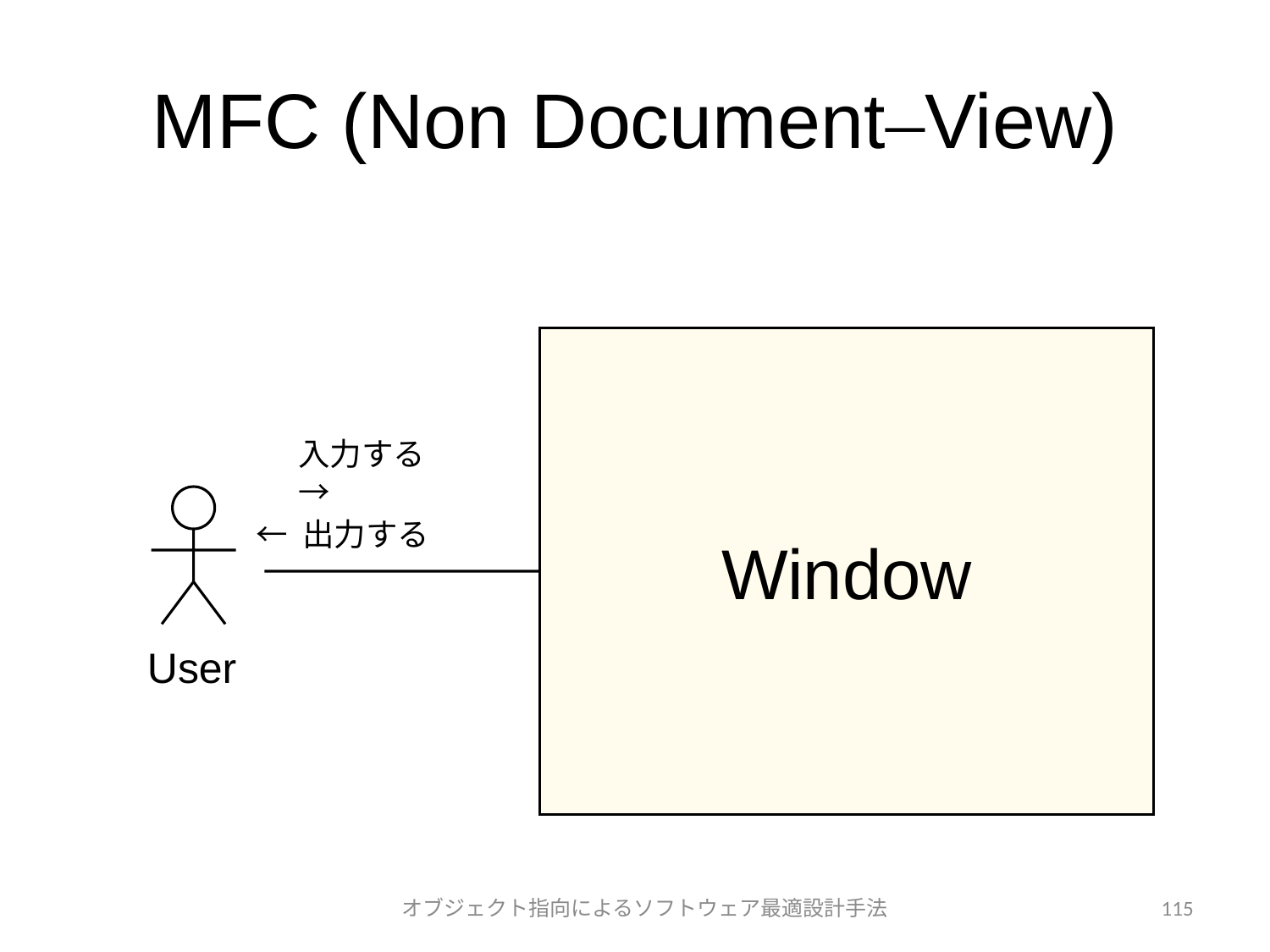

# MFC (Non Document–View)
Window
入力する →

← 出力する

User
オブジェクト指向によるソフトウェア最適設計手法
115